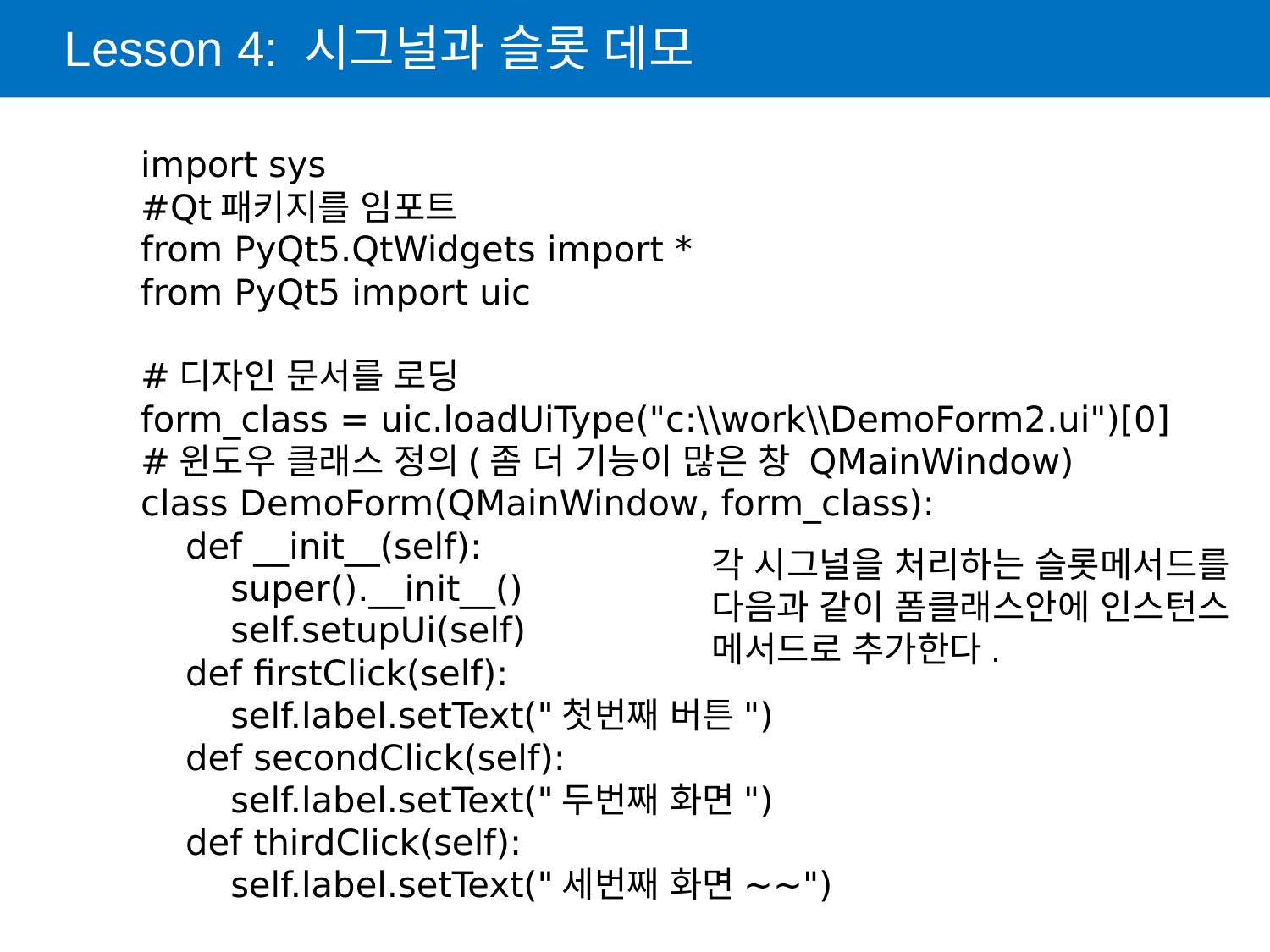

# Lesson 4: 시그널과 슬롯 데모
import sys
#Qt패키지를 임포트
from PyQt5.QtWidgets import *
from PyQt5 import uic
#디자인 문서를 로딩
form_class = uic.loadUiType("c:\\work\\DemoForm2.ui")[0]
#윈도우 클래스 정의(좀 더 기능이 많은 창 QMainWindow)
class DemoForm(QMainWindow, form_class):
    def __init__(self):
        super().__init__()
        self.setupUi(self)
    def firstClick(self):
        self.label.setText("첫번째 버튼")
    def secondClick(self):
        self.label.setText("두번째 화면")
    def thirdClick(self):
        self.label.setText("세번째 화면~~")
각 시그널을 처리하는 슬롯메서드를
다음과 같이 폼클래스안에 인스턴스
메서드로 추가한다.